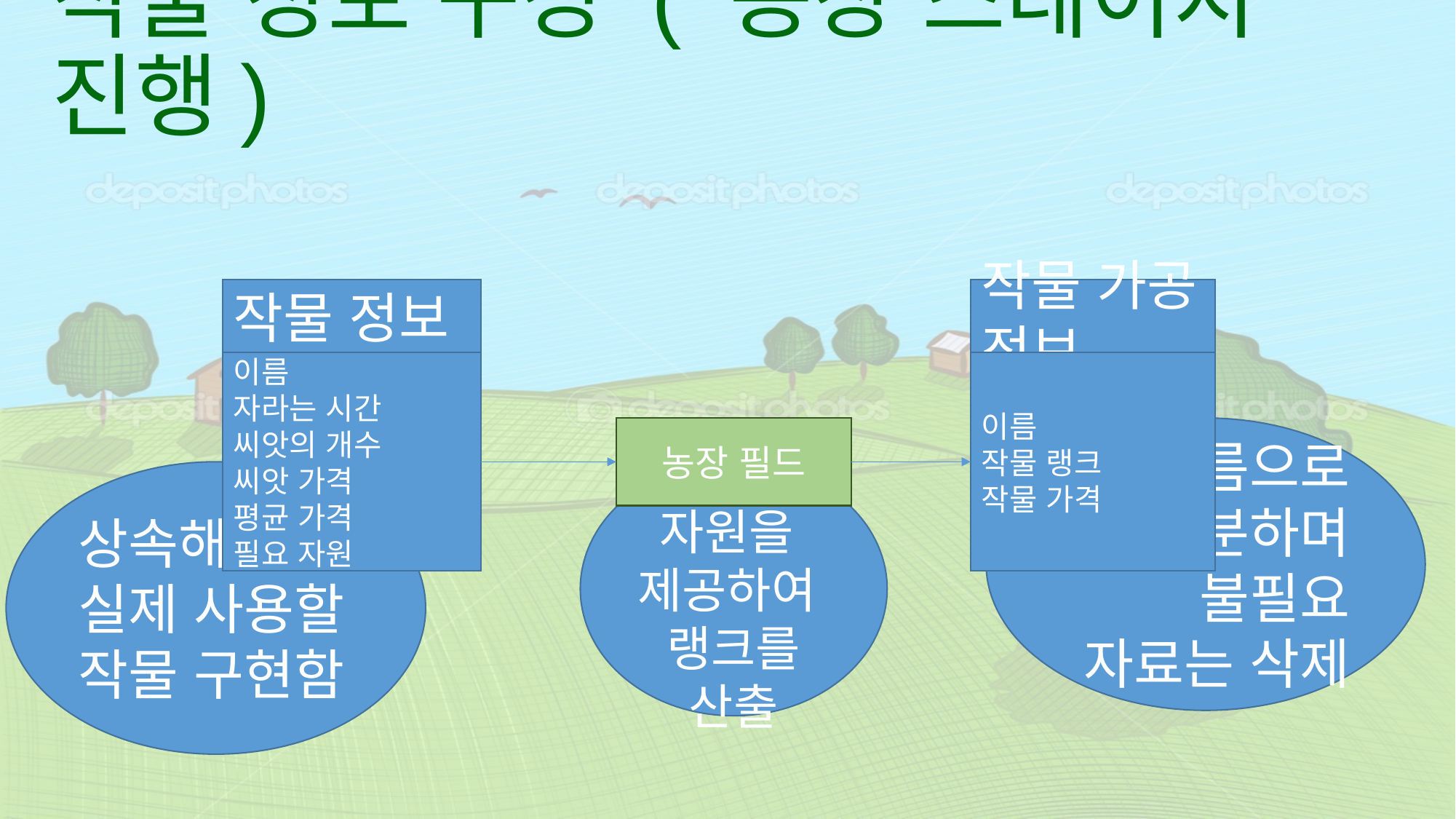

작물 정보 구성 ( 농장 스테이지 진행)
작물 정보
작물 가공 정보
이름
자라는 시간
씨앗의 개수
씨앗 가격
평균 가격
필요 자원
이름
작물 랭크
작물 가격
농장 필드
이름으로
구분하며
불필요 자료는 삭제
상속해서
실제 사용할 작물 구현함
필요 자원을
제공하여
랭크를 산출